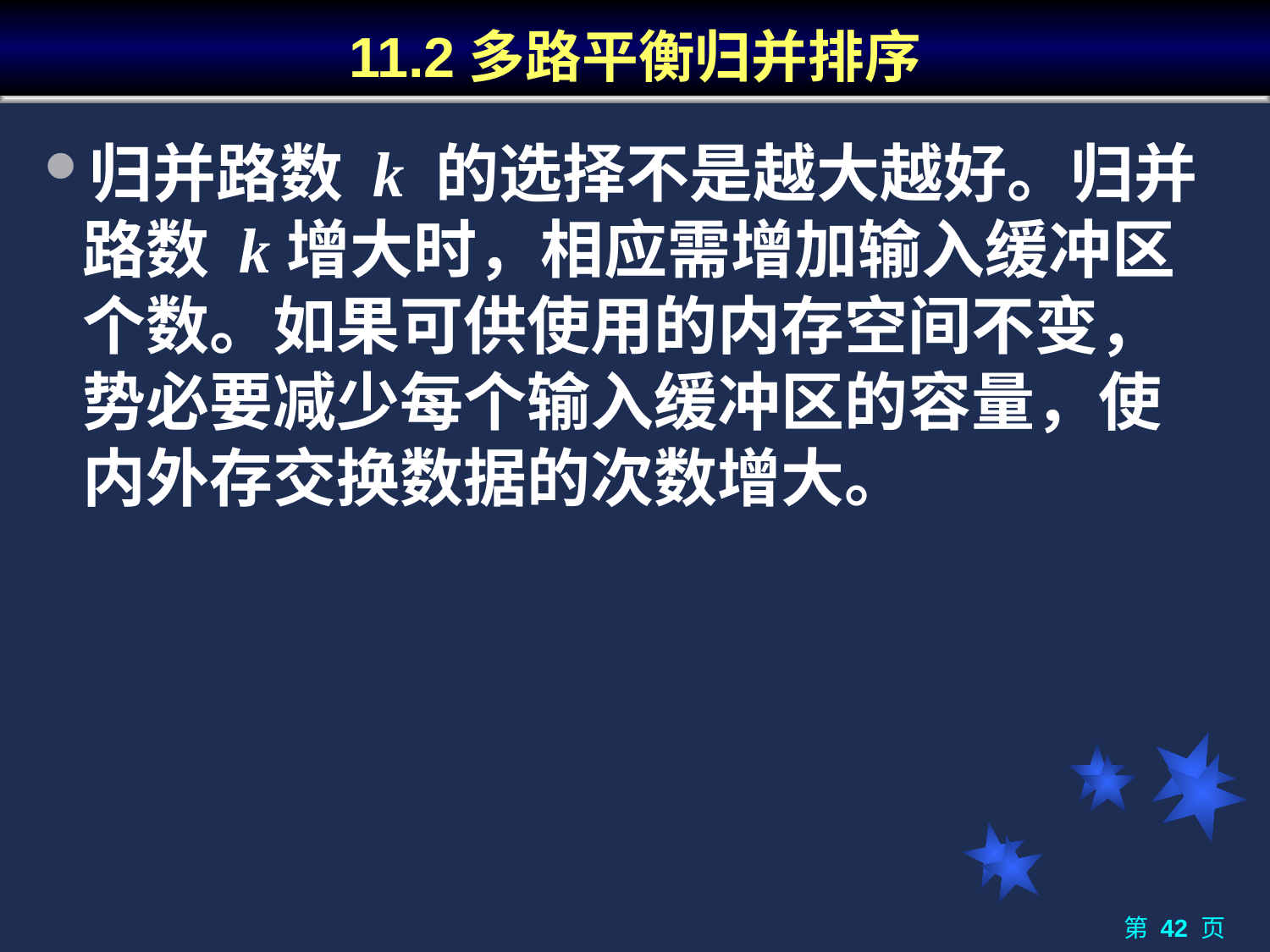

# 11.2多路平衡归并排序
归并路数 k 的选择不是越大越好。归并路数 k增大时，相应需增加输入缓冲区个数。如果可供使用的内存空间不变，势必要减少每个输入缓冲区的容量，使内外存交换数据的次数增大。

第 42 页